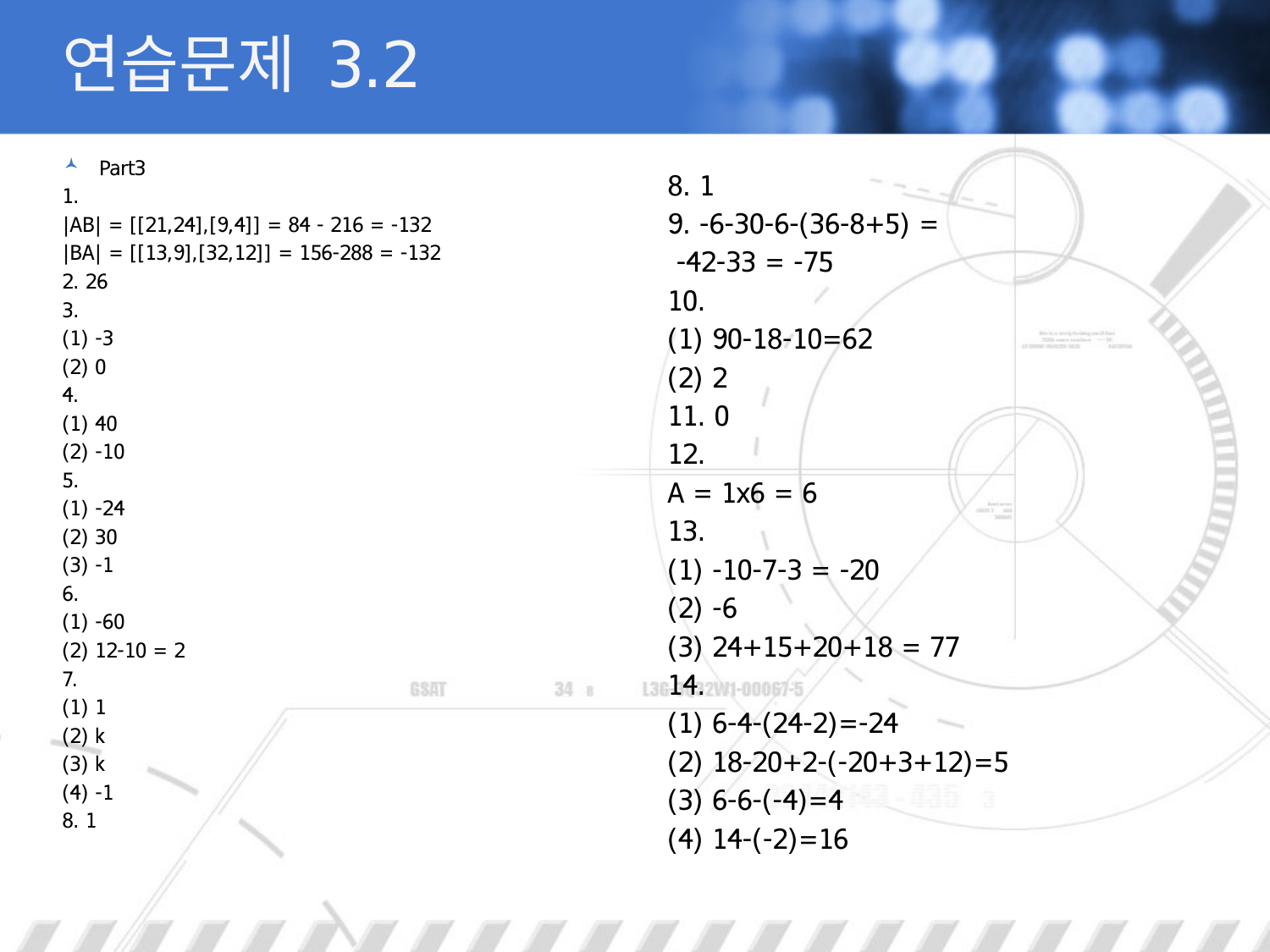

# 연습문제 3.2
Part3
1.
|AB| = [[21,24],[9,4]] = 84 - 216 = -132
|BA| = [[13,9],[32,12]] = 156-288 = -132
2. 26
3.
(1) -3
(2) 0
4.
(1) 40
(2) -10
5.
(1) -24
(2) 30
(3) -1
6.
(1) -60
(2) 12-10 = 2
7.
(1) 1
(2) k
(3) k
(4) -1
8. 1
8. 1
9. -6-30-6-(36-8+5) =
 -42-33 = -75
10.
(1) 90-18-10=62
(2) 2
11. 0
12.
A = 1x6 = 6
13.
(1) -10-7-3 = -20
(2) -6
(3) 24+15+20+18 = 77
14.
(1) 6-4-(24-2)=-24
(2) 18-20+2-(-20+3+12)=5
(3) 6-6-(-4)=4
(4) 14-(-2)=16